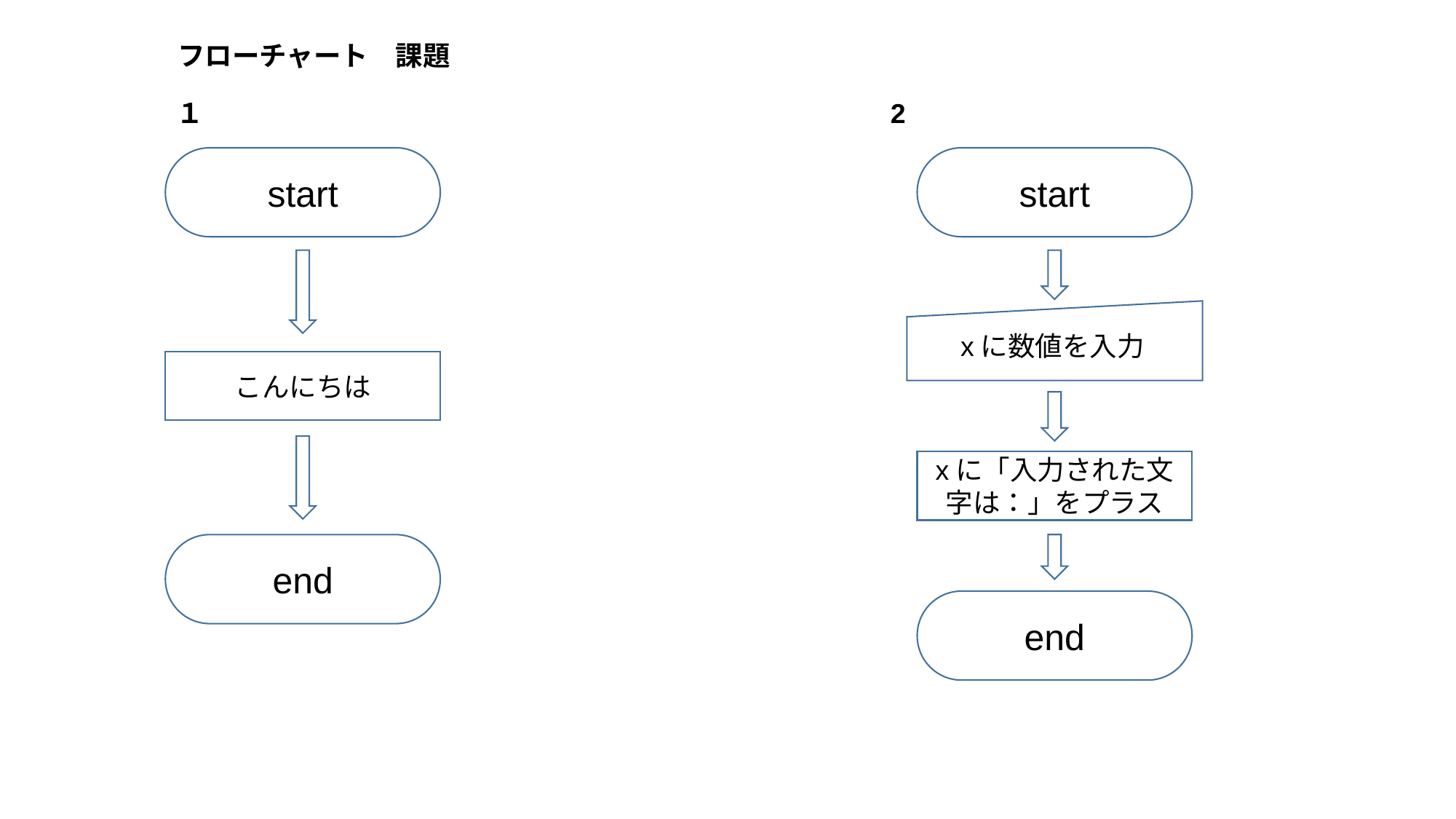

フローチャート　課題
１
2
start
start

xに数値を入力
こんにちは

xに「入力された文字は：」をプラス

end
end